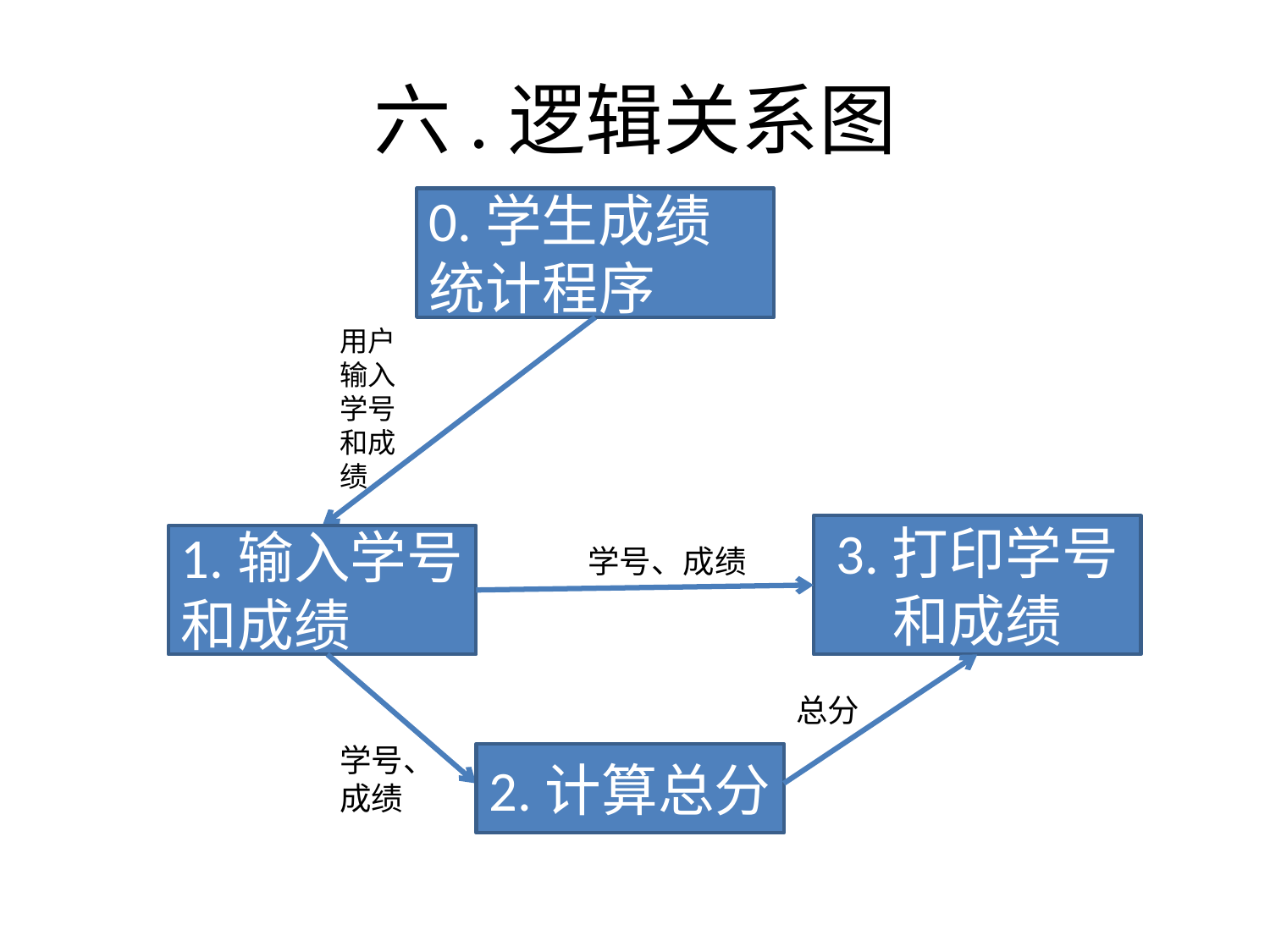

# 六.逻辑关系图
0.学生成绩统计程序
用户输入学号和成绩
3.打印学号和成绩
1.输入学号和成绩
学号、成绩
总分
学号、成绩
2.计算总分